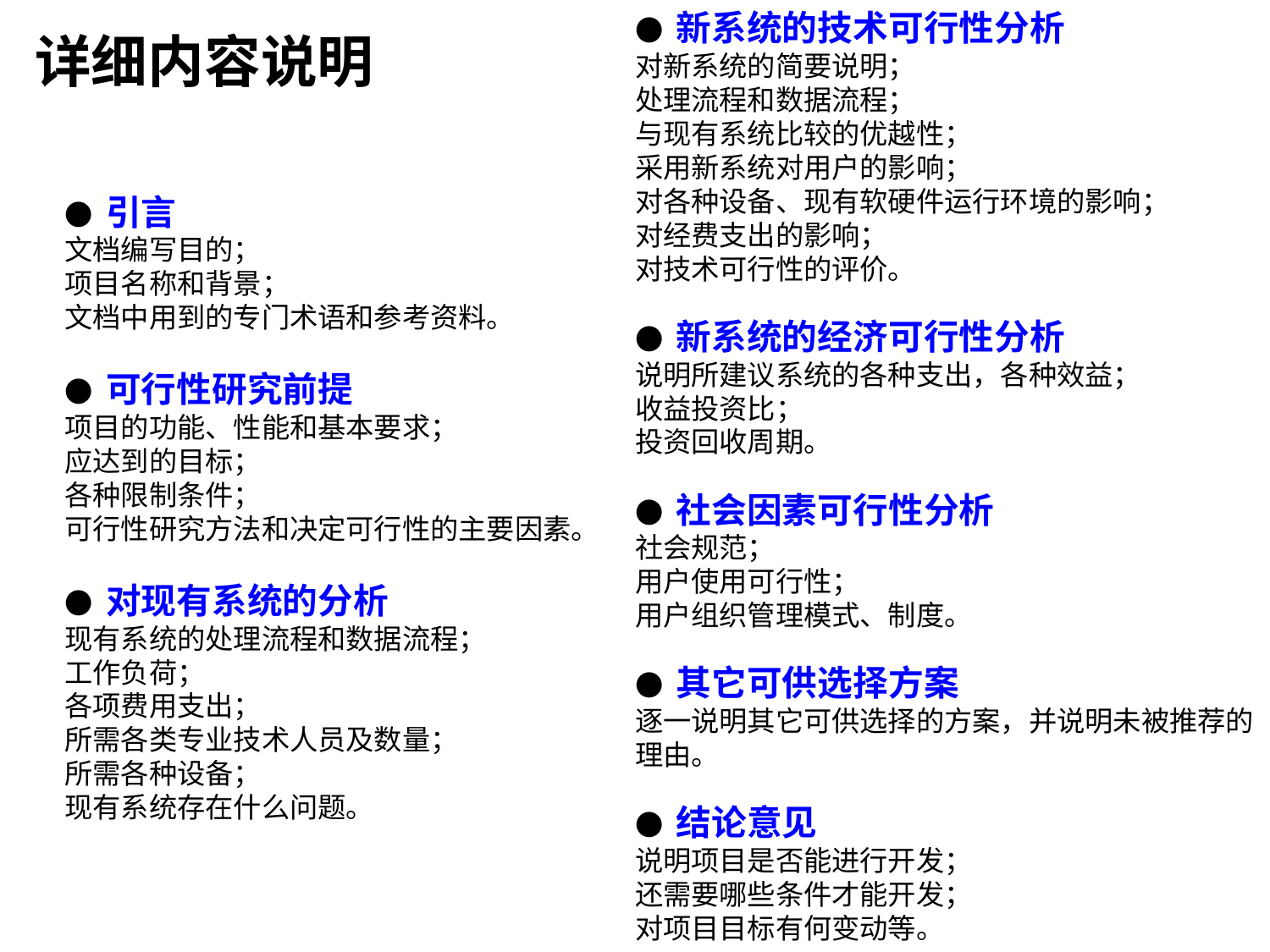

● 新系统的技术可行性分析
对新系统的简要说明；
处理流程和数据流程；
与现有系统比较的优越性；
采用新系统对用户的影响；
对各种设备、现有软硬件运行环境的影响；
对经费支出的影响；
对技术可行性的评价。

● 新系统的经济可行性分析
说明所建议系统的各种支出，各种效益；
收益投资比；
投资回收周期。

● 社会因素可行性分析
社会规范；
用户使用可行性；
用户组织管理模式、制度。

● 其它可供选择方案
逐一说明其它可供选择的方案，并说明未被推荐的理由。

● 结论意见
说明项目是否能进行开发；
还需要哪些条件才能开发；
对项目目标有何变动等。
详细内容说明
● 引言
文档编写目的；
项目名称和背景；
文档中用到的专门术语和参考资料。

● 可行性研究前提
项目的功能、性能和基本要求；
应达到的目标；
各种限制条件；
可行性研究方法和决定可行性的主要因素。

● 对现有系统的分析
现有系统的处理流程和数据流程；
工作负荷；
各项费用支出；
所需各类专业技术人员及数量；
所需各种设备；
现有系统存在什么问题。